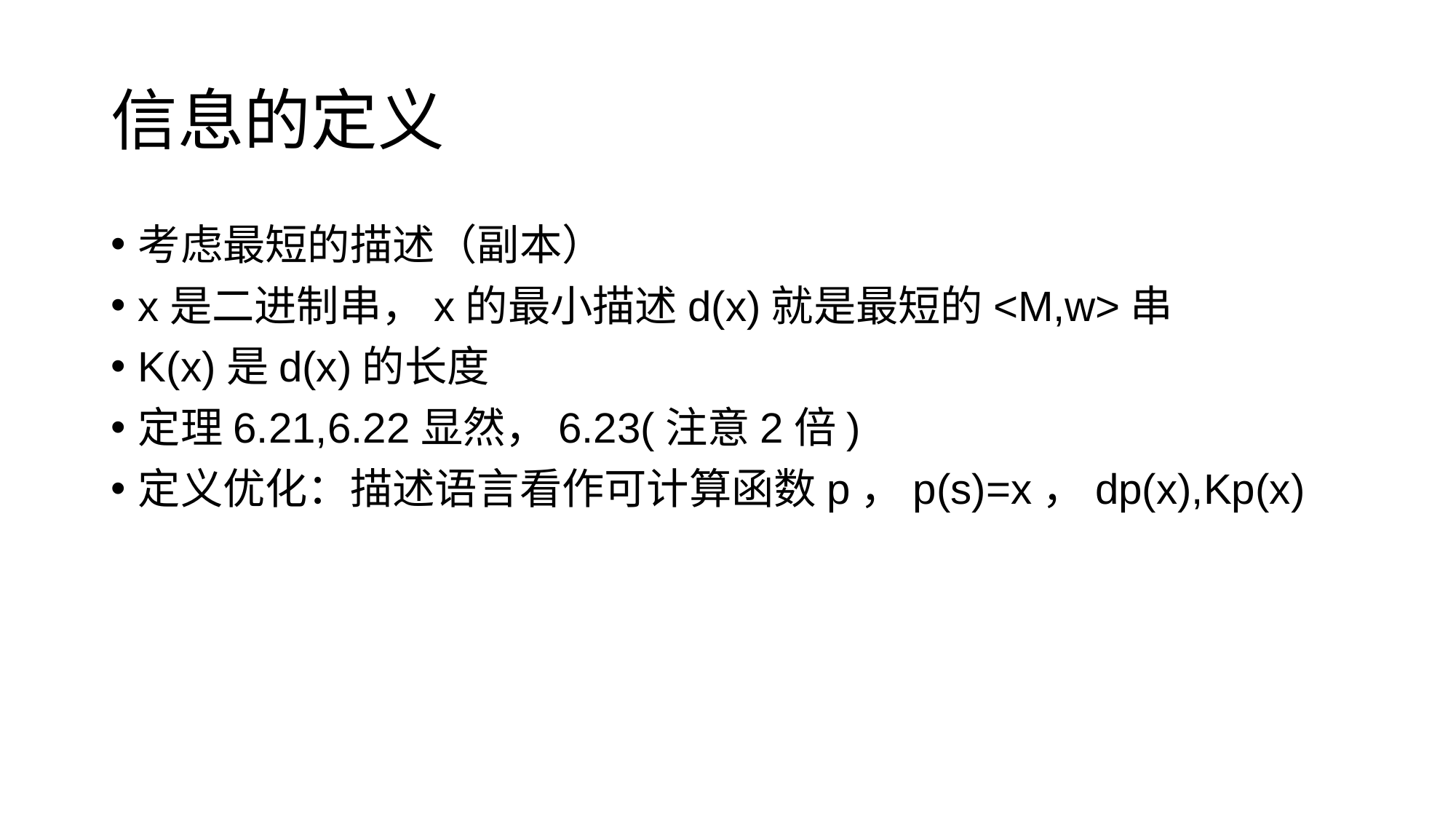

# 信息的定义
考虑最短的描述（副本）
x是二进制串，x的最小描述d(x)就是最短的<M,w>串
K(x)是d(x)的长度
定理6.21,6.22显然，6.23(注意2倍)
定义优化：描述语言看作可计算函数p，p(s)=x，dp(x),Kp(x)